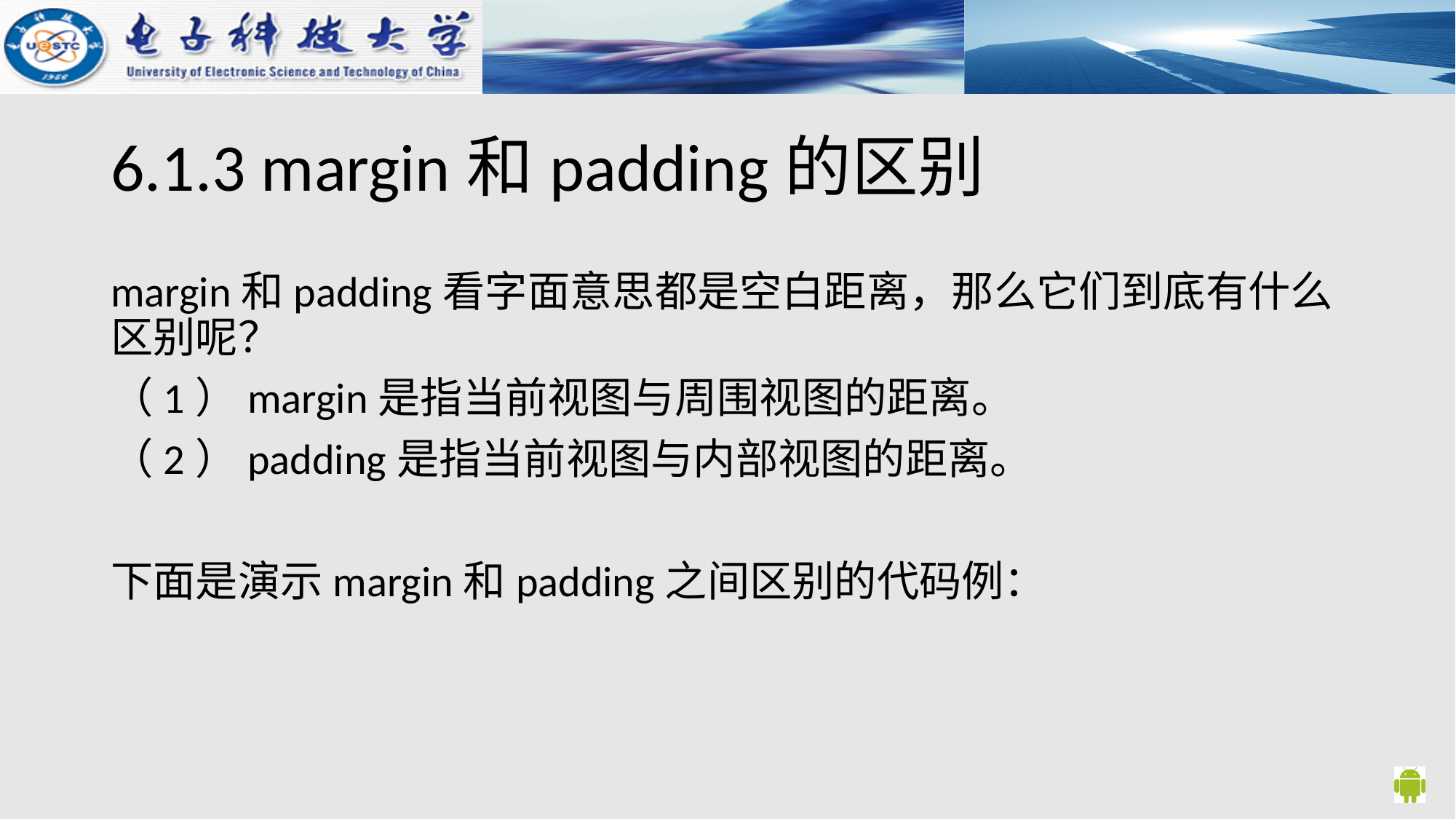

# 6.1.3 margin和padding的区别
margin和padding看字面意思都是空白距离，那么它们到底有什么区别呢？
（1）margin是指当前视图与周围视图的距离。
（2）padding是指当前视图与内部视图的距离。

下面是演示margin和padding之间区别的代码例：